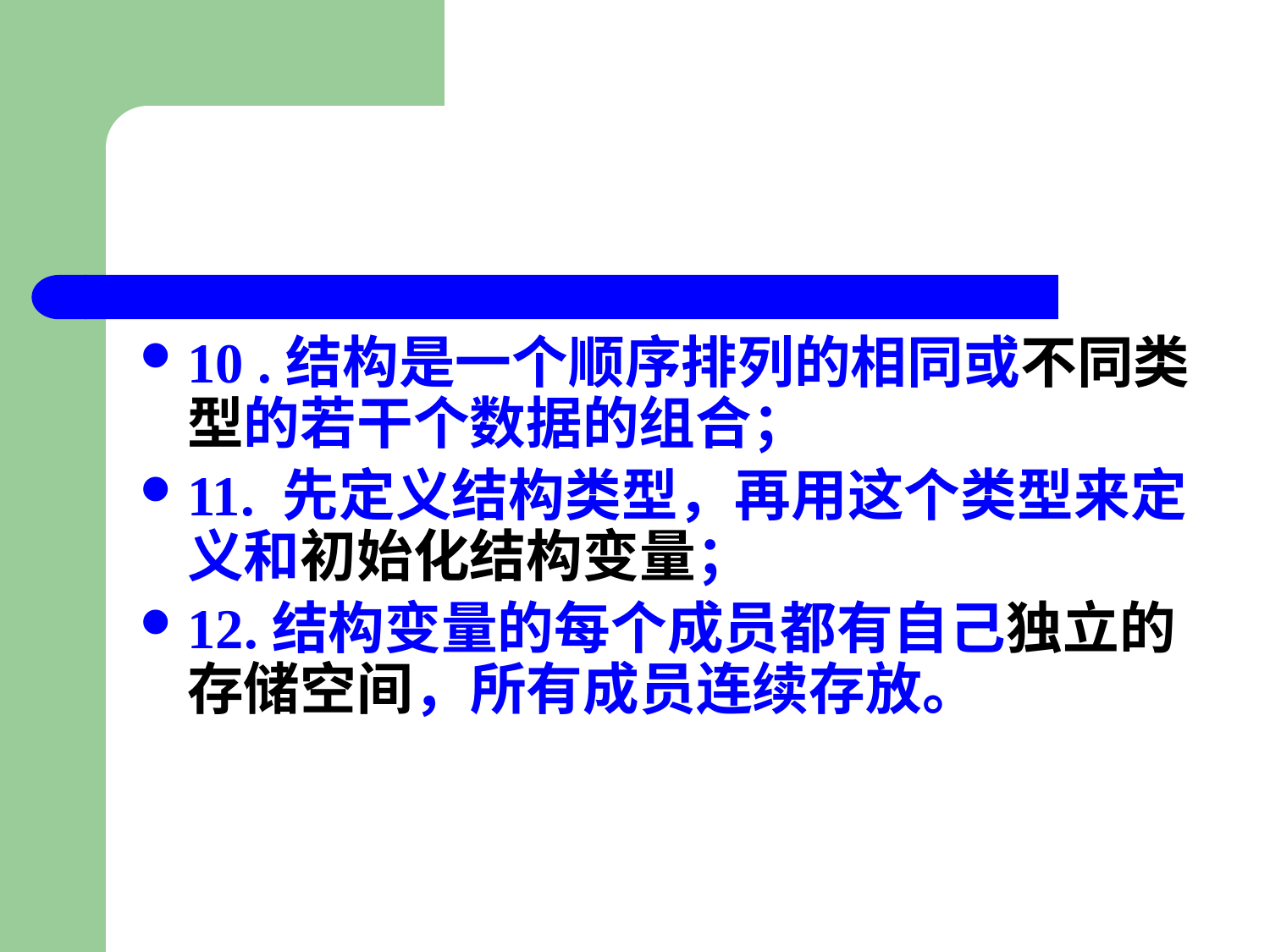

#
10 .结构是一个顺序排列的相同或不同类型的若干个数据的组合；
11. 先定义结构类型，再用这个类型来定义和初始化结构变量；
12.结构变量的每个成员都有自己独立的存储空间，所有成员连续存放。